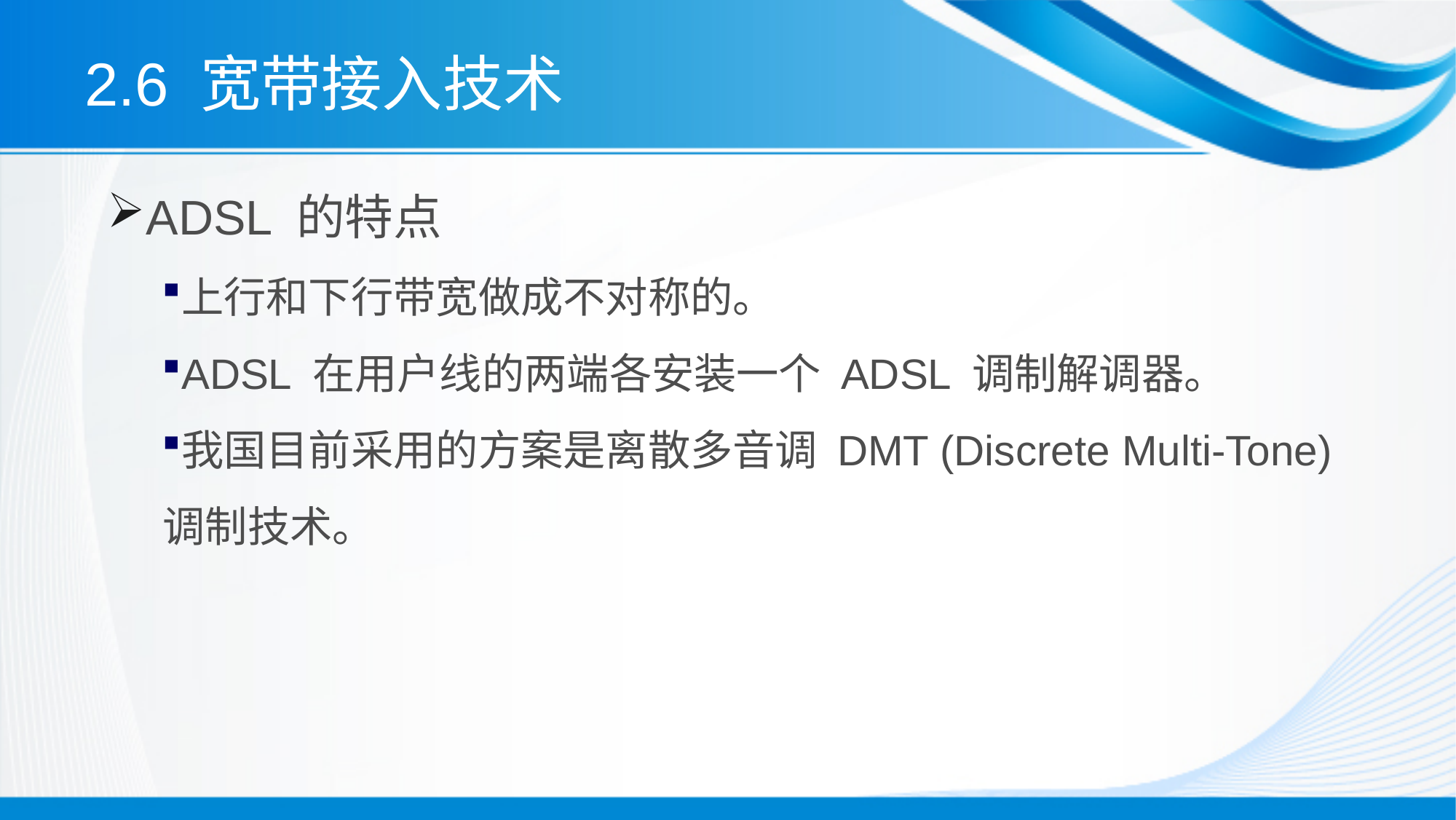

# 2.6 宽带接入技术
ADSL 的特点
上行和下行带宽做成不对称的。
ADSL 在用户线的两端各安装一个 ADSL 调制解调器。
我国目前采用的方案是离散多音调 DMT (Discrete Multi-Tone)调制技术。